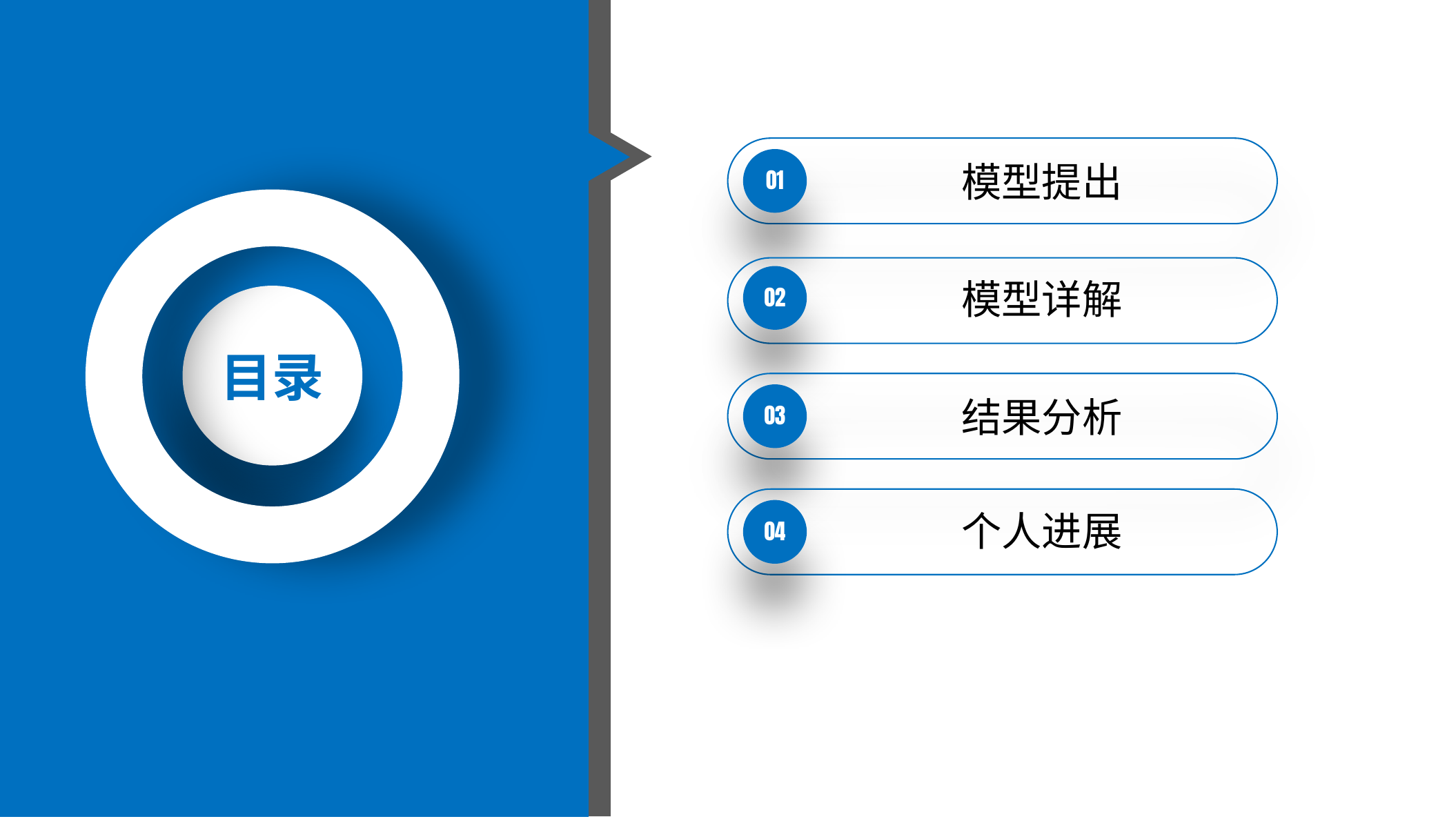

01
模型提出

02
模型详解
目录

03
结果分析

04
个人进展